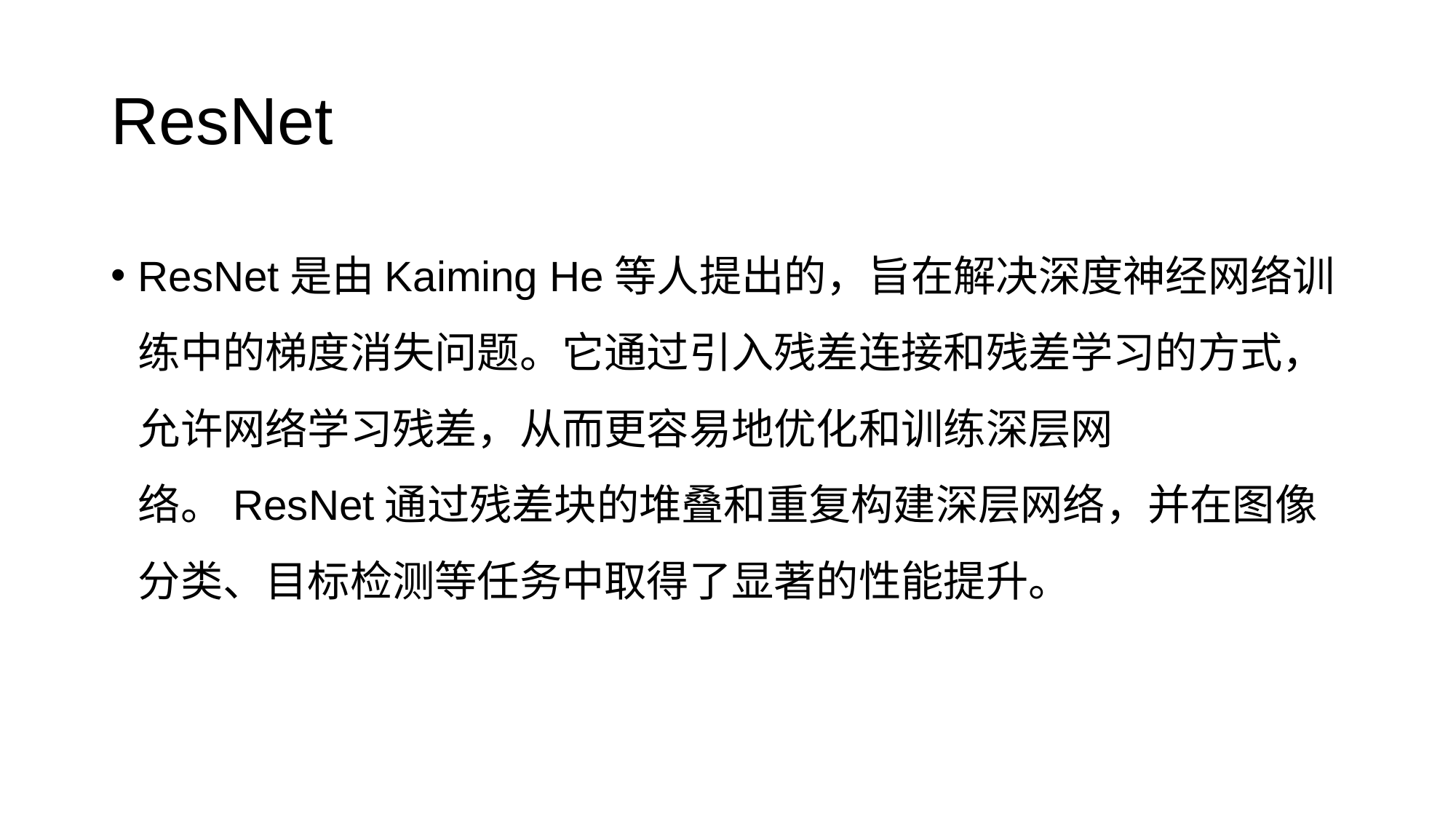

# ResNet
ResNet是由Kaiming He等人提出的，旨在解决深度神经网络训练中的梯度消失问题。它通过引入残差连接和残差学习的方式，允许网络学习残差，从而更容易地优化和训练深层网络。ResNet通过残差块的堆叠和重复构建深层网络，并在图像分类、目标检测等任务中取得了显著的性能提升。